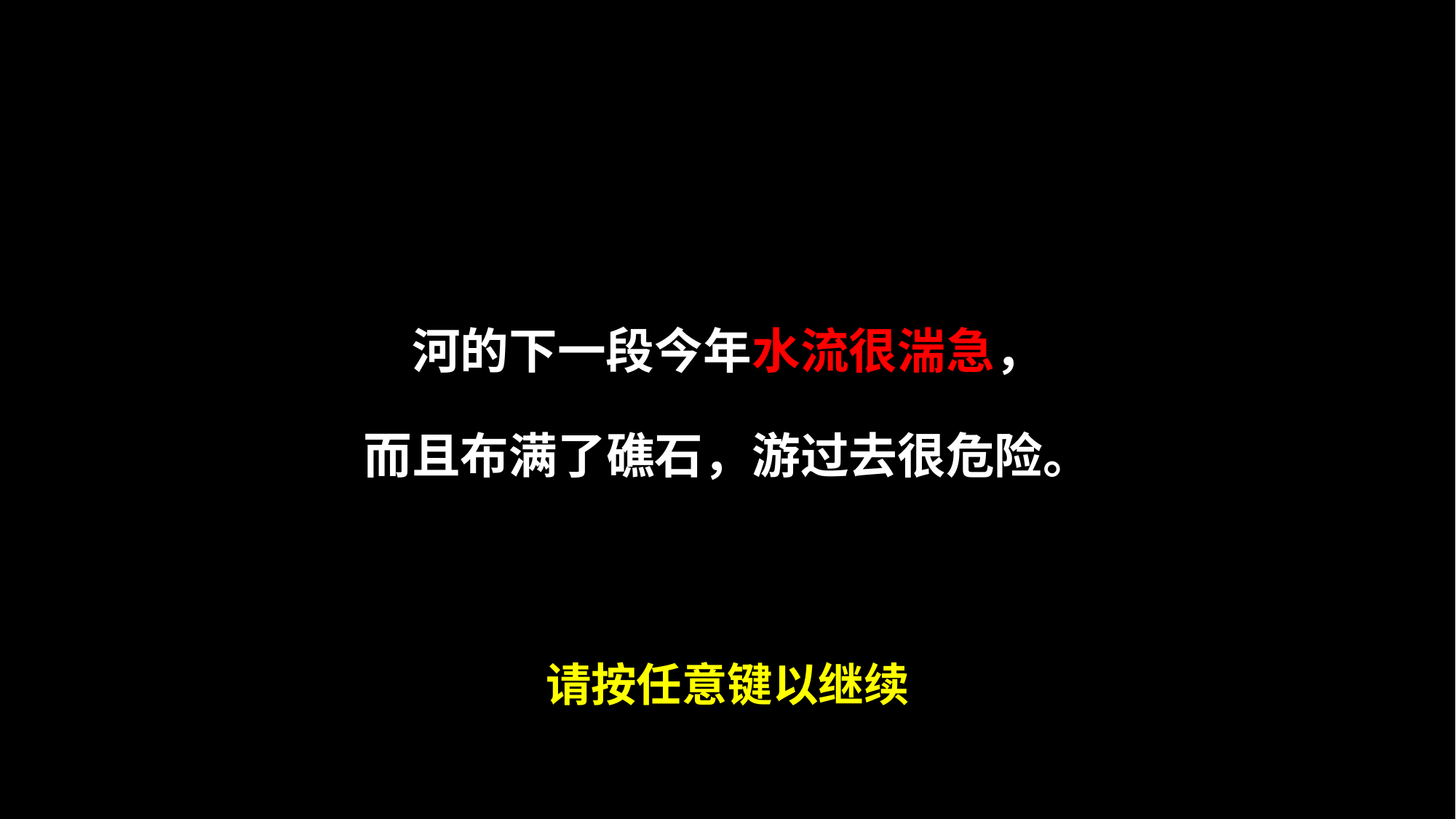

# 河的下一段今年水流很湍急， 而且布满了礁石，游过去很危险。
请按任意键以继续